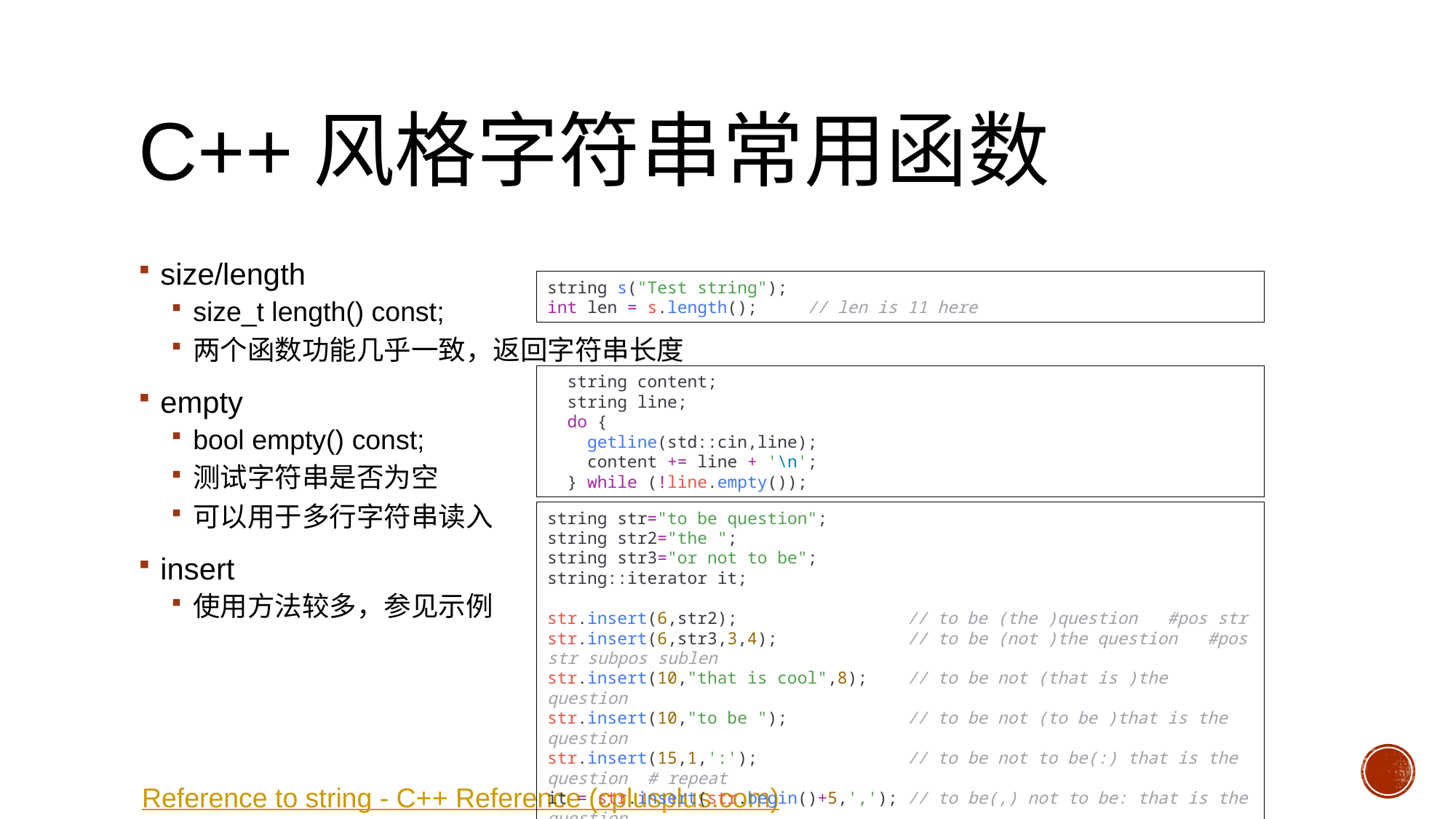

# C++风格字符串常用函数
size/length
size_t length() const;
两个函数功能几乎一致，返回字符串长度
empty
bool empty() const;
测试字符串是否为空
可以用于多行字符串读入
insert
使用方法较多，参见示例

string s("Test string");
int len = s.length();     // len is 11 here
  string content;
  string line;
  do {
    getline(std::cin,line);
    content += line + '\n';
  } while (!line.empty());
string str="to be question";
string str2="the ";
string str3="or not to be";
string::iterator it;
str.insert(6,str2);                 // to be (the )question   #pos str
str.insert(6,str3,3,4);             // to be (not )the question   #pos str subpos sublen
str.insert(10,"that is cool",8);    // to be not (that is )the question
str.insert(10,"to be ");            // to be not (to be )that is the question
str.insert(15,1,':');               // to be not to be(:) that is the question  # repeat
it = str.insert(str.begin()+5,','); // to be(,) not to be: that is the question
str.insert (str.end(),3,'.');       // to be, not to be: that is the question(...)
str.insert (it+2,str3.begin(),str3.begin()+3); // (or )
Reference to string - C++ Reference (cplusplus.com)